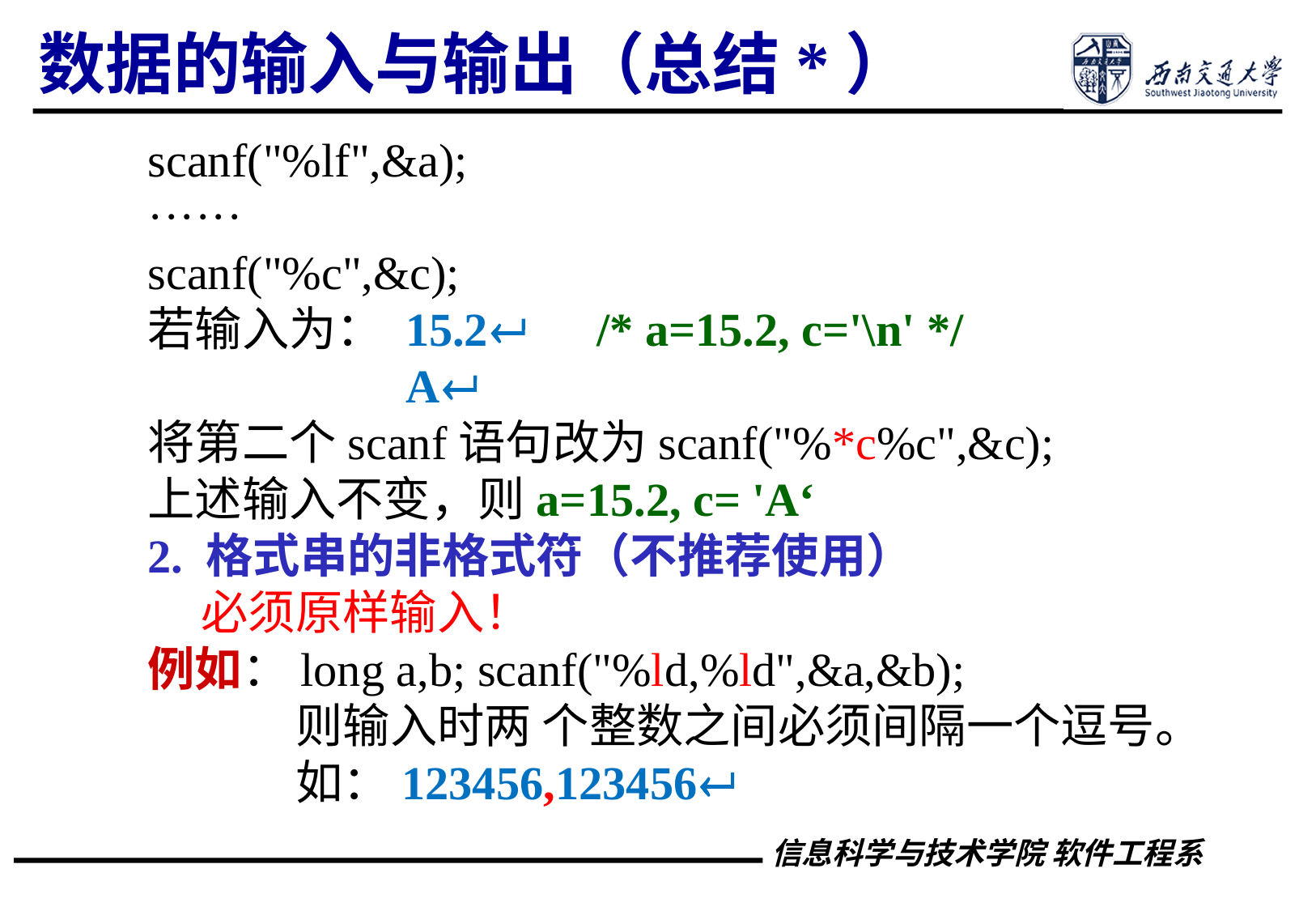

数据的输入与输出（总结*）
scanf("%lf",&a);
······
scanf("%c",&c);
若输入为： 15.2↵      /* a=15.2, c='\n' */
                      A↵
将第二个scanf语句改为scanf("%*c%c",&c);
上述输入不变，则a=15.2, c= 'A‘
2. 格式串的非格式符（不推荐使用）
    必须原样输入！
例如：long a,b; scanf("%ld,%ld",&a,&b);
             则输入时两 个整数之间必须间隔一个逗号。
             如：123456,123456↵